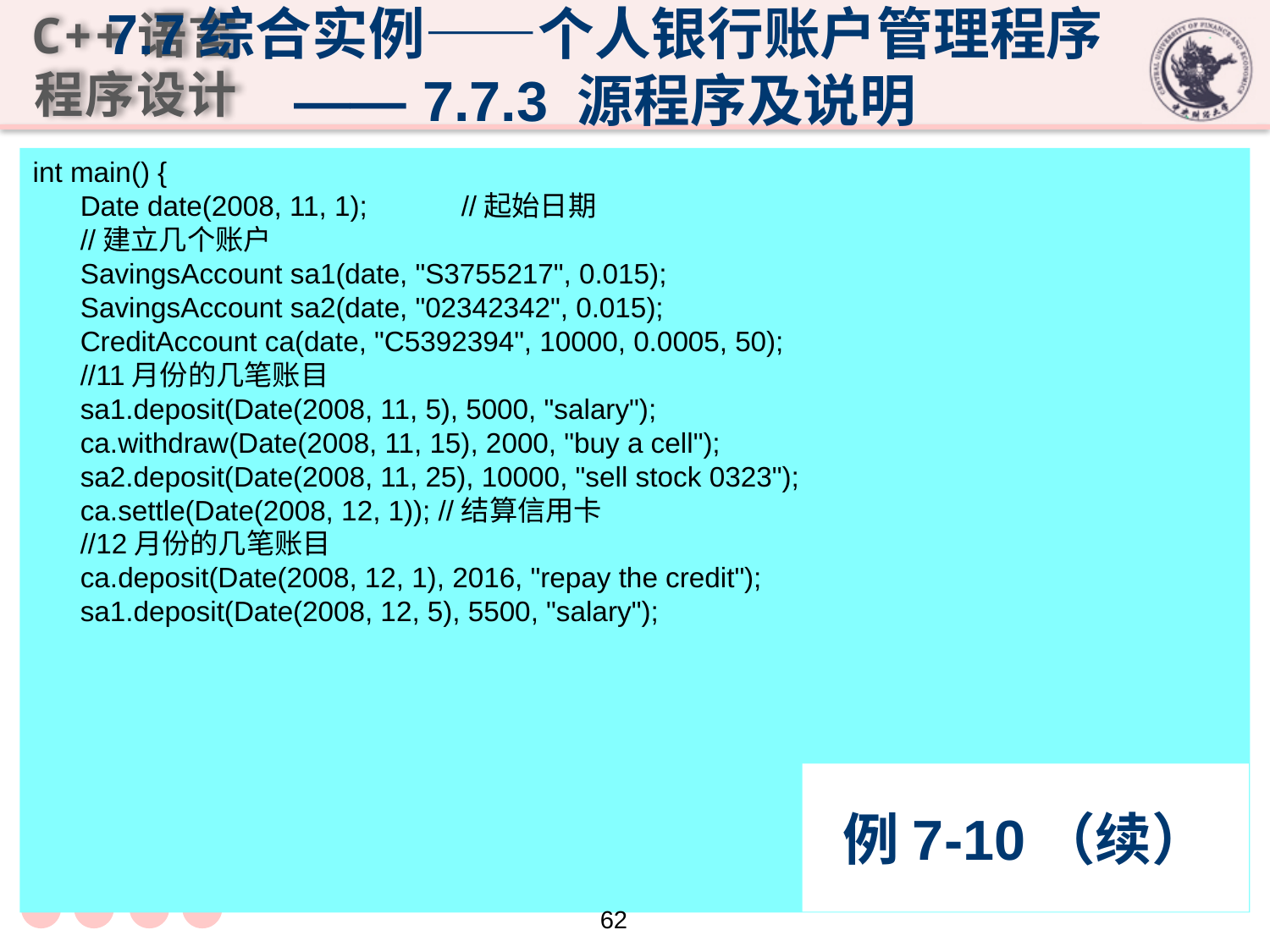

7.7综合实例——个人银行账户管理程序
—— 7.7.3 源程序及说明
int main() {
	Date date(2008, 11, 1);	//起始日期
	//建立几个账户
	SavingsAccount sa1(date, "S3755217", 0.015);
	SavingsAccount sa2(date, "02342342", 0.015);
	CreditAccount ca(date, "C5392394", 10000, 0.0005, 50);
	//11月份的几笔账目
	sa1.deposit(Date(2008, 11, 5), 5000, "salary");
	ca.withdraw(Date(2008, 11, 15), 2000, "buy a cell");
	sa2.deposit(Date(2008, 11, 25), 10000, "sell stock 0323");
	ca.settle(Date(2008, 12, 1)); //结算信用卡
	//12月份的几笔账目
	ca.deposit(Date(2008, 12, 1), 2016, "repay the credit");
	sa1.deposit(Date(2008, 12, 5), 5500, "salary");

# 例7-10（续）
62